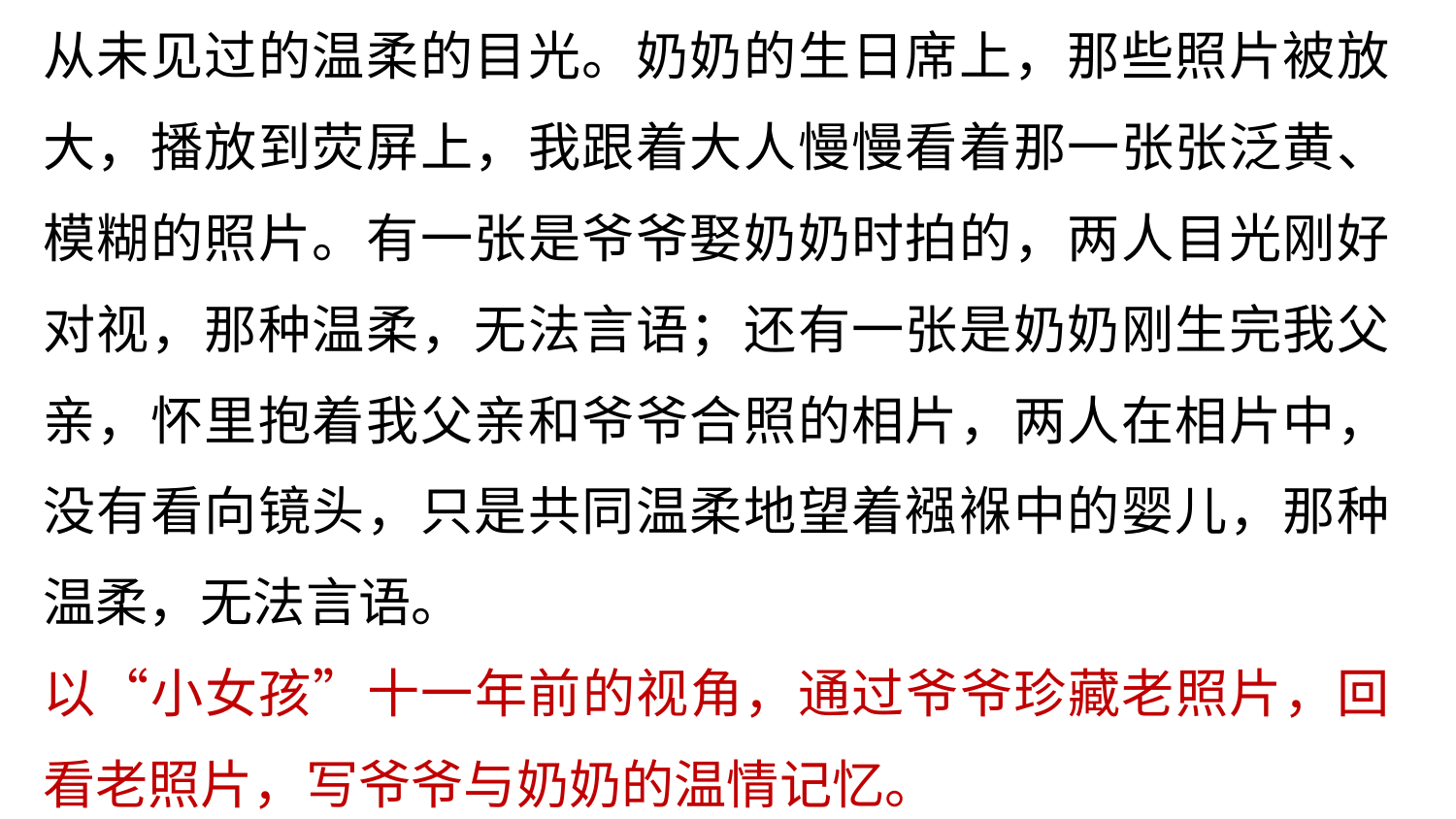

从未见过的温柔的目光。奶奶的生日席上，那些照片被放大，播放到荧屏上，我跟着大人慢慢看着那一张张泛黄、模糊的照片。有一张是爷爷娶奶奶时拍的，两人目光刚好对视，那种温柔，无法言语；还有一张是奶奶刚生完我父亲，怀里抱着我父亲和爷爷合照的相片，两人在相片中，没有看向镜头，只是共同温柔地望着襁褓中的婴儿，那种温柔，无法言语。
以“小女孩”十一年前的视角，通过爷爷珍藏老照片，回看老照片，写爷爷与奶奶的温情记忆。